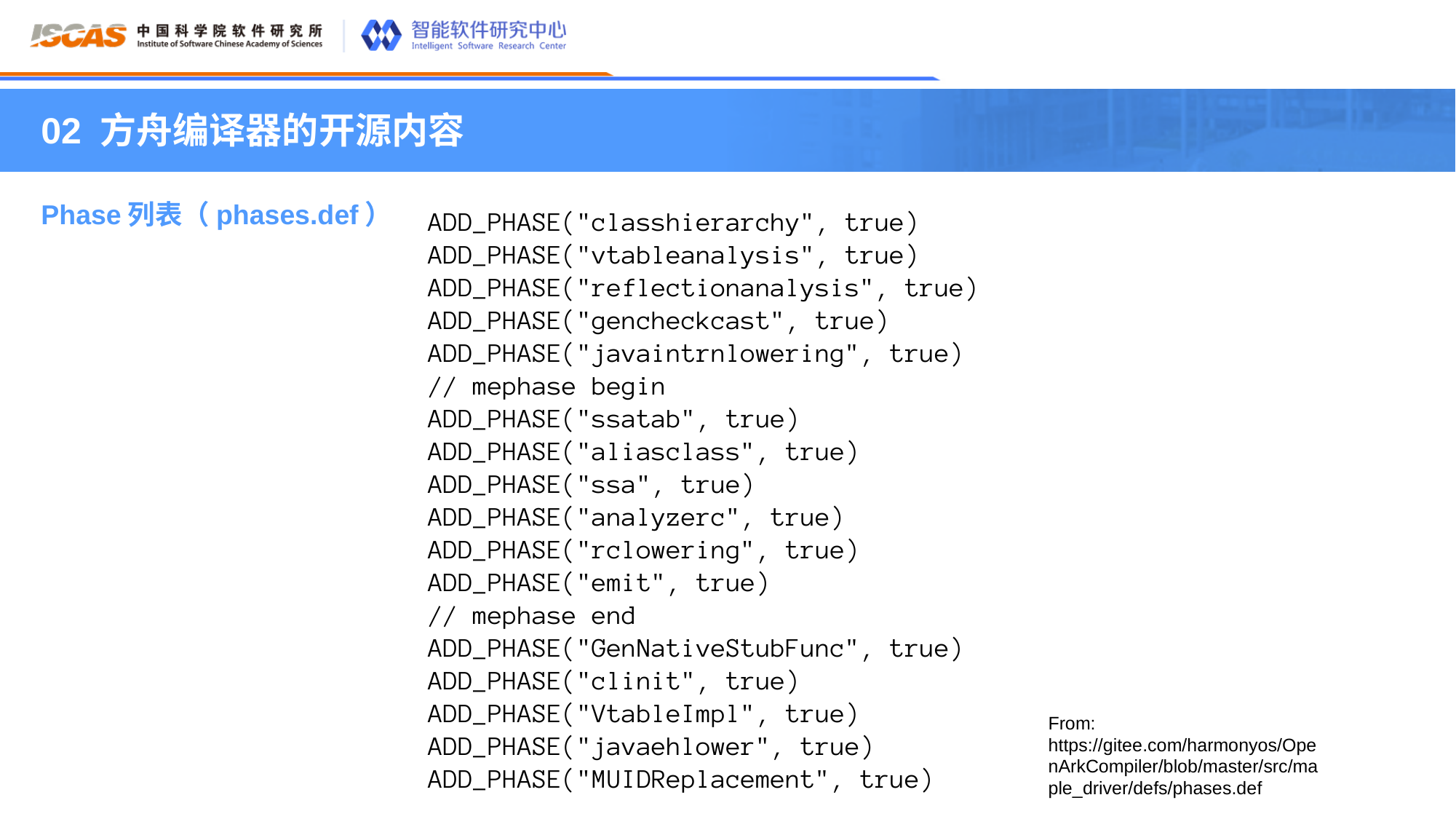

02 方舟编译器的开源内容

Phase列表（phases.def）

ADD_PHASE("classhierarchy", true)
ADD_PHASE("vtableanalysis", true)
ADD_PHASE("reflectionanalysis", true)
ADD_PHASE("gencheckcast", true)
ADD_PHASE("javaintrnlowering", true)
// mephase begin
ADD_PHASE("ssatab", true)
ADD_PHASE("aliasclass", true)
ADD_PHASE("ssa", true)
ADD_PHASE("analyzerc", true)
ADD_PHASE("rclowering", true)
ADD_PHASE("emit", true)
// mephase end
ADD_PHASE("GenNativeStubFunc", true)
ADD_PHASE("clinit", true)
ADD_PHASE("VtableImpl", true)
ADD_PHASE("javaehlower", true)
ADD_PHASE("MUIDReplacement", true)
From: https://gitee.com/harmonyos/OpenArkCompiler/blob/master/src/maple_driver/defs/phases.def